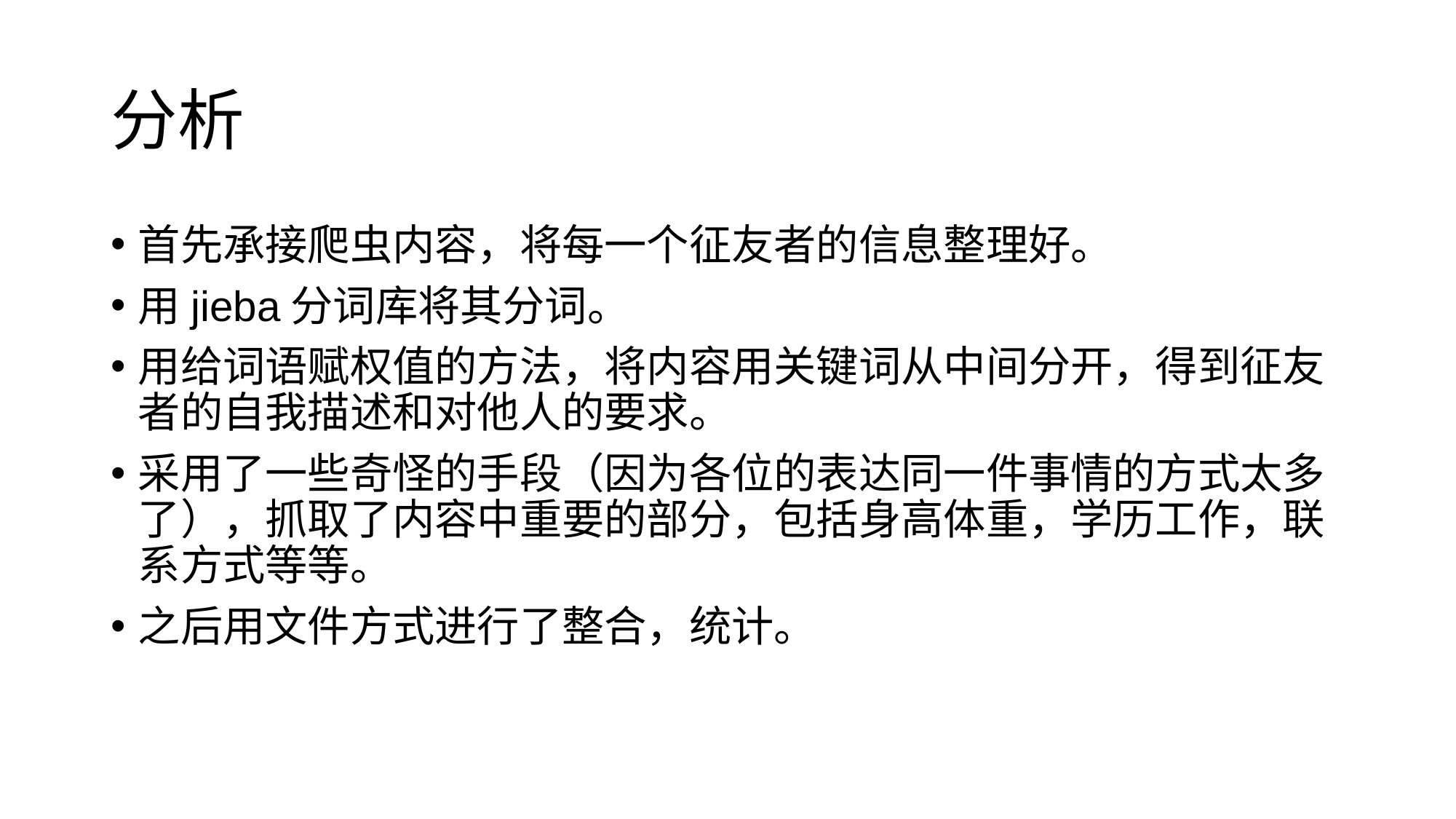

# 分析
首先承接爬虫内容，将每一个征友者的信息整理好。
用jieba分词库将其分词。
用给词语赋权值的方法，将内容用关键词从中间分开，得到征友者的自我描述和对他人的要求。
采用了一些奇怪的手段（因为各位的表达同一件事情的方式太多了），抓取了内容中重要的部分，包括身高体重，学历工作，联系方式等等。
之后用文件方式进行了整合，统计。